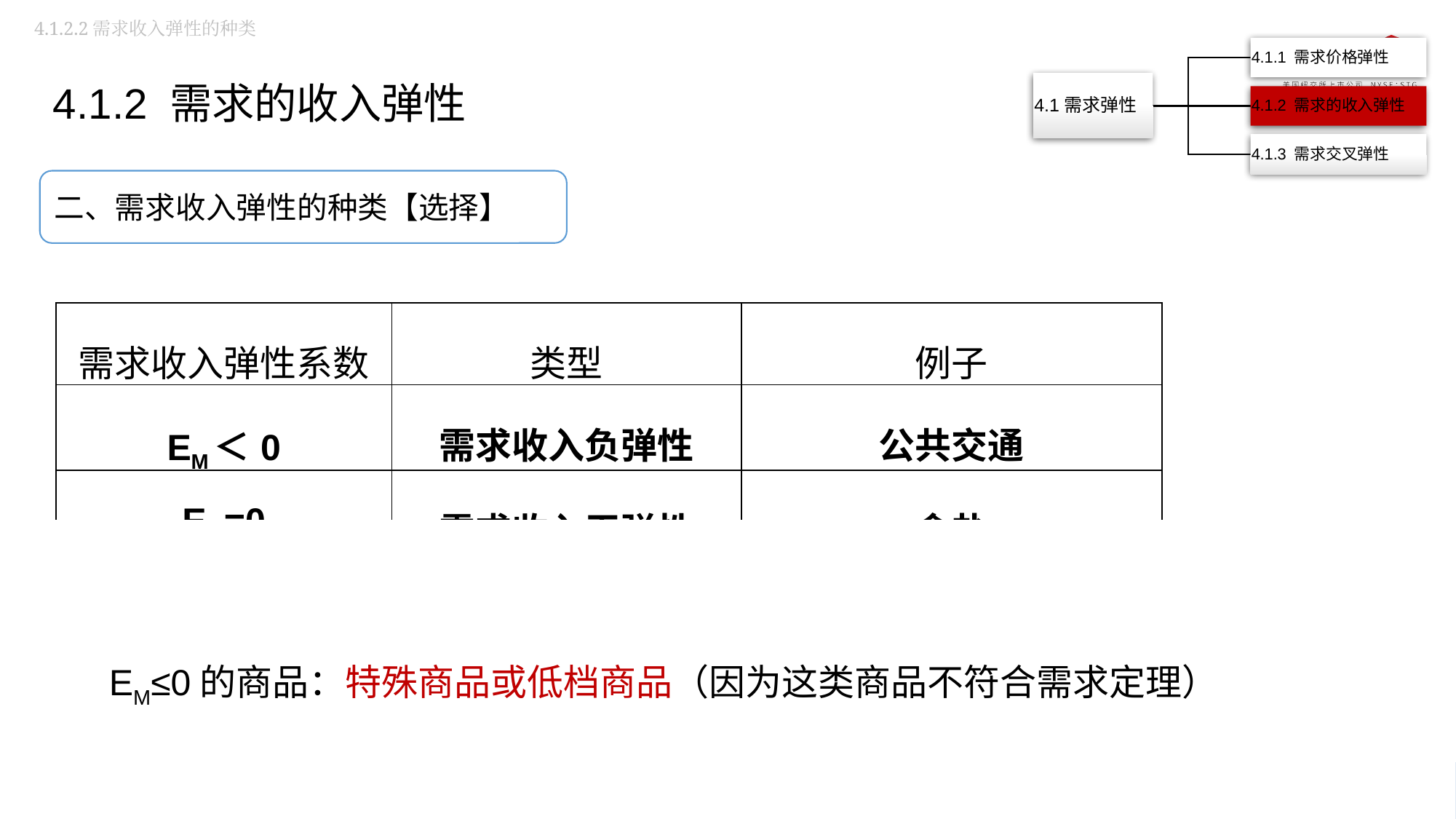

4.1.2.2需求收入弹性的种类

4.1需求弹性
4.1.1 需求价格弹性
4.1.2 需求的收入弹性
4.1.3 需求交叉弹性
4.1.2 需求的收入弹性
二、需求收入弹性的种类【选择】
| 需求收入弹性系数 | 类型 | 例子 |
| --- | --- | --- |
| EM＜0 | 需求收入负弹性 | 公共交通 |
| EM=0 | 需求收入无弹性 | 食盐 |
| EM＜1 | 需求收入缺乏弹性 | 生活必需品 |
| EM=1 | 需求收入单位弹性 | 衣服 |
| EM＞1 | 需求收入富有弹性 | 高档消费品、奢侈品 |

EM≤0的商品：特殊商品或低档商品（因为这类商品不符合需求定理）